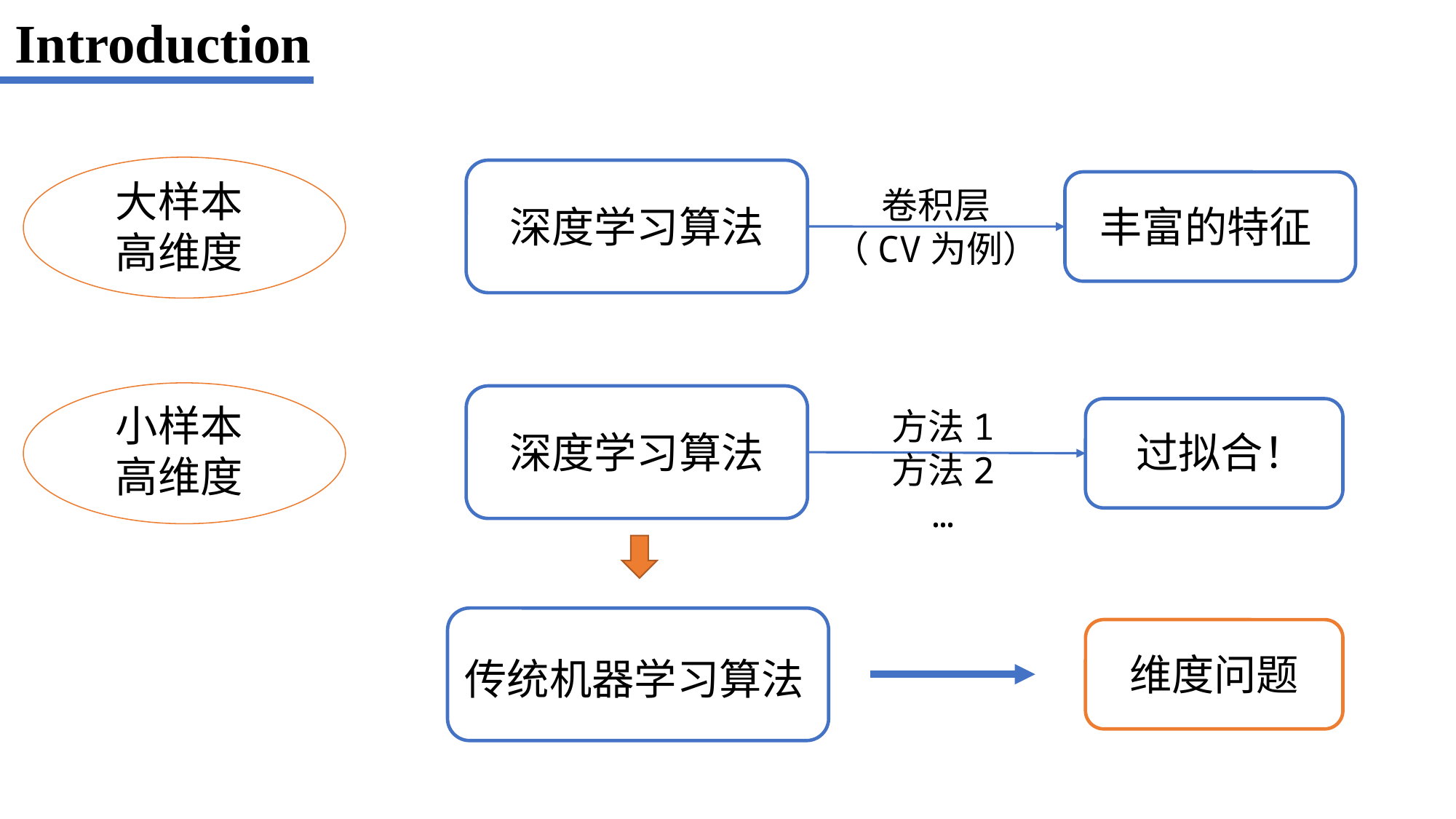

Introduction

大样本
高维度

卷积层
（CV为例）
深度学习算法
丰富的特征

小样本
高维度
方法1
方法2
…

过拟合！
深度学习算法

维度问题
传统机器学习算法